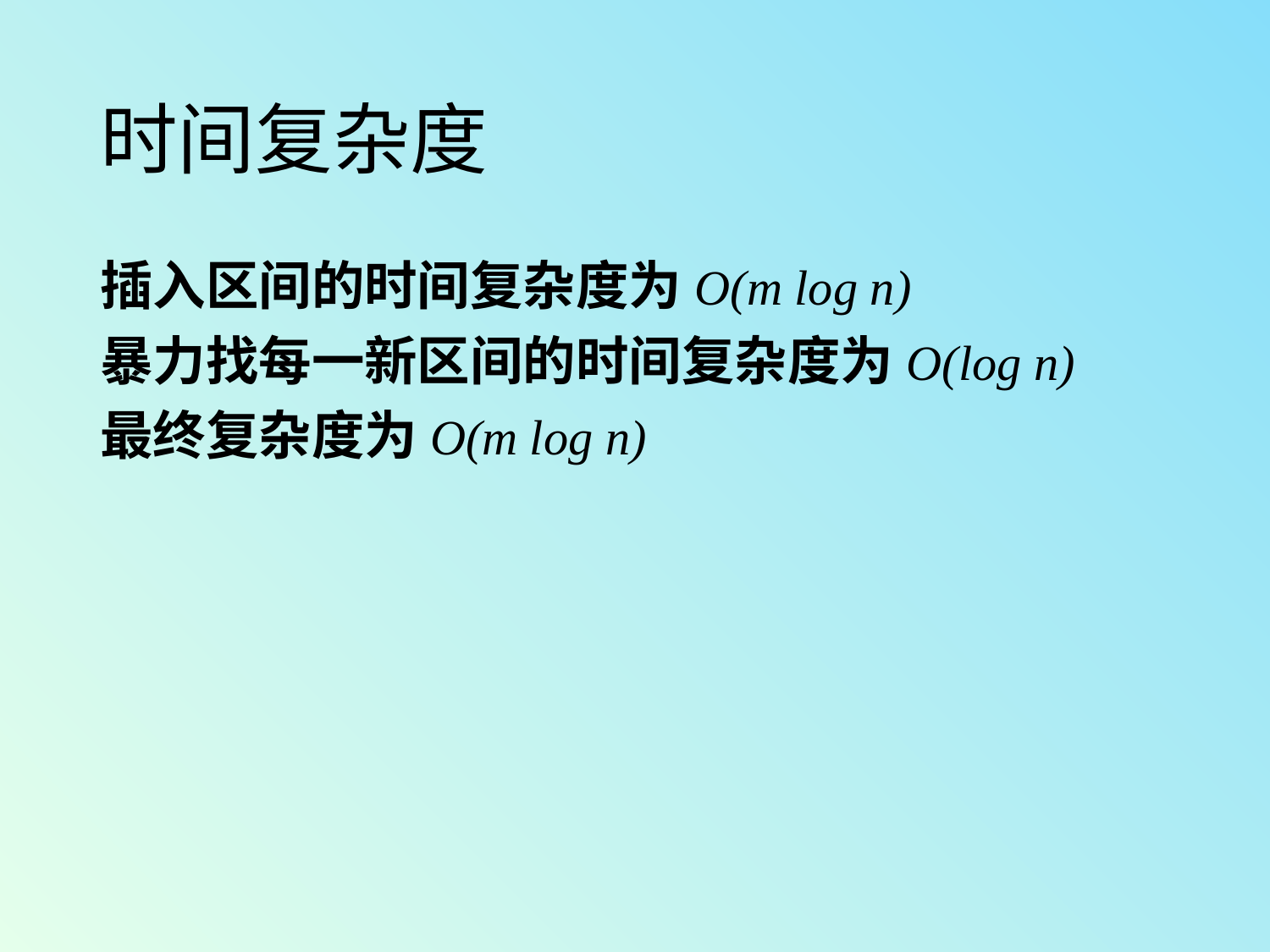

# 时间复杂度
插入区间的时间复杂度为O(m log ⁡n)
暴力找每一新区间的时间复杂度为O(log ⁡n)
最终复杂度为O(m log ⁡n)